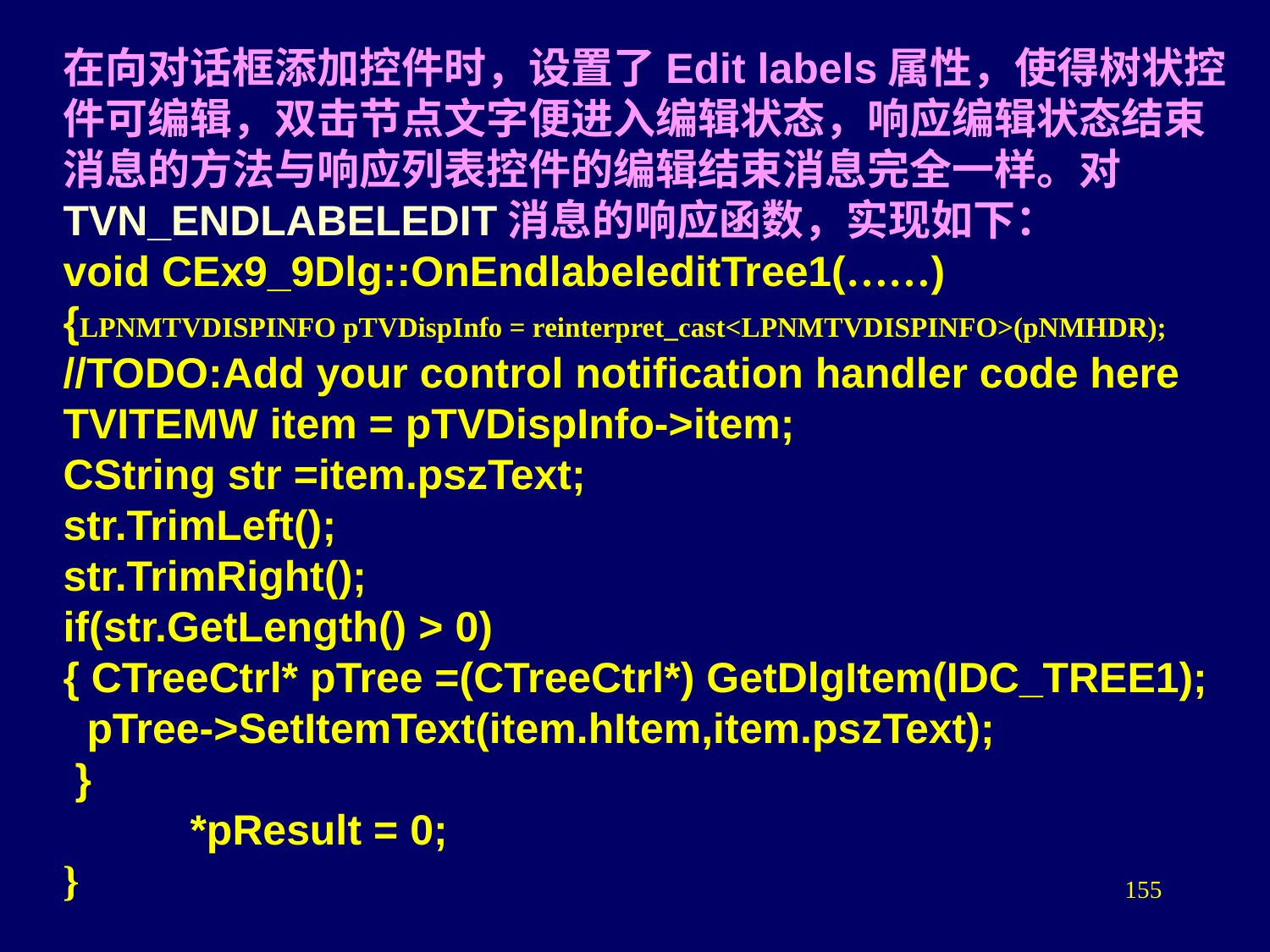

在向对话框添加控件时，设置了Edit labels属性，使得树状控件可编辑，双击节点文字便进入编辑状态，响应编辑状态结束消息的方法与响应列表控件的编辑结束消息完全一样。对TVN_ENDLABELEDIT消息的响应函数，实现如下：
void CEx9_9Dlg::OnEndlabeleditTree1(……)
{LPNMTVDISPINFO pTVDispInfo = reinterpret_cast<LPNMTVDISPINFO>(pNMHDR);
//TODO:Add your control notification handler code here
TVITEMW item = pTVDispInfo->item;
CString str =item.pszText;
str.TrimLeft();
str.TrimRight();
if(str.GetLength() > 0)
{ CTreeCtrl* pTree =(CTreeCtrl*) GetDlgItem(IDC_TREE1);
  pTree->SetItemText(item.hItem,item.pszText);
 }
	*pResult = 0;
}
155